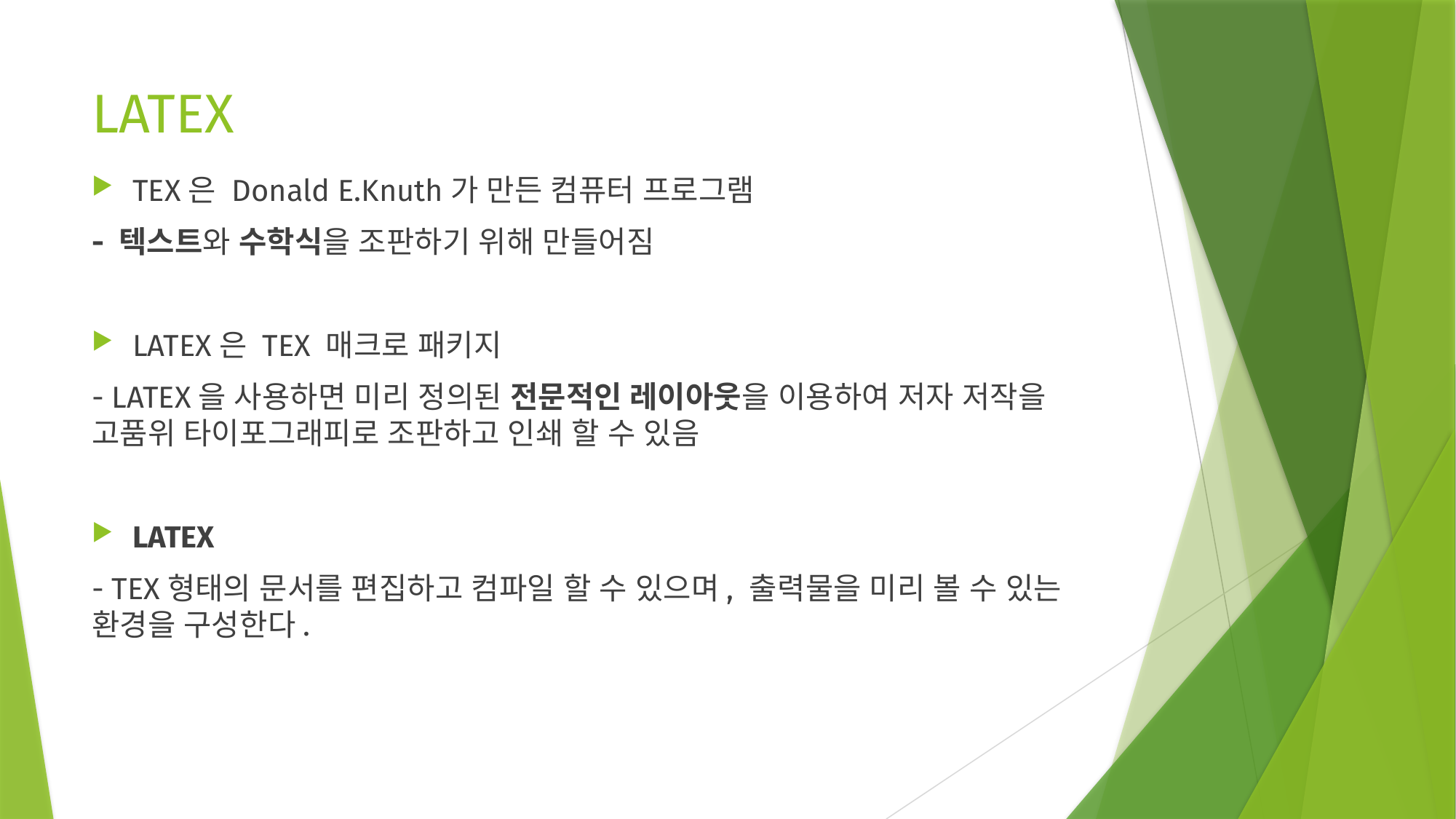

# LATEX
TEX은 Donald E.Knuth가 만든 컴퓨터 프로그램
- 텍스트와 수학식을 조판하기 위해 만들어짐

LATEX은 TEX 매크로 패키지
- LATEX을 사용하면 미리 정의된 전문적인 레이아웃을 이용하여 저자 저작을 고품위 타이포그래피로 조판하고 인쇄 할 수 있음

LATEX
- TEX형태의 문서를 편집하고 컴파일 할 수 있으며, 출력물을 미리 볼 수 있는 환경을 구성한다.